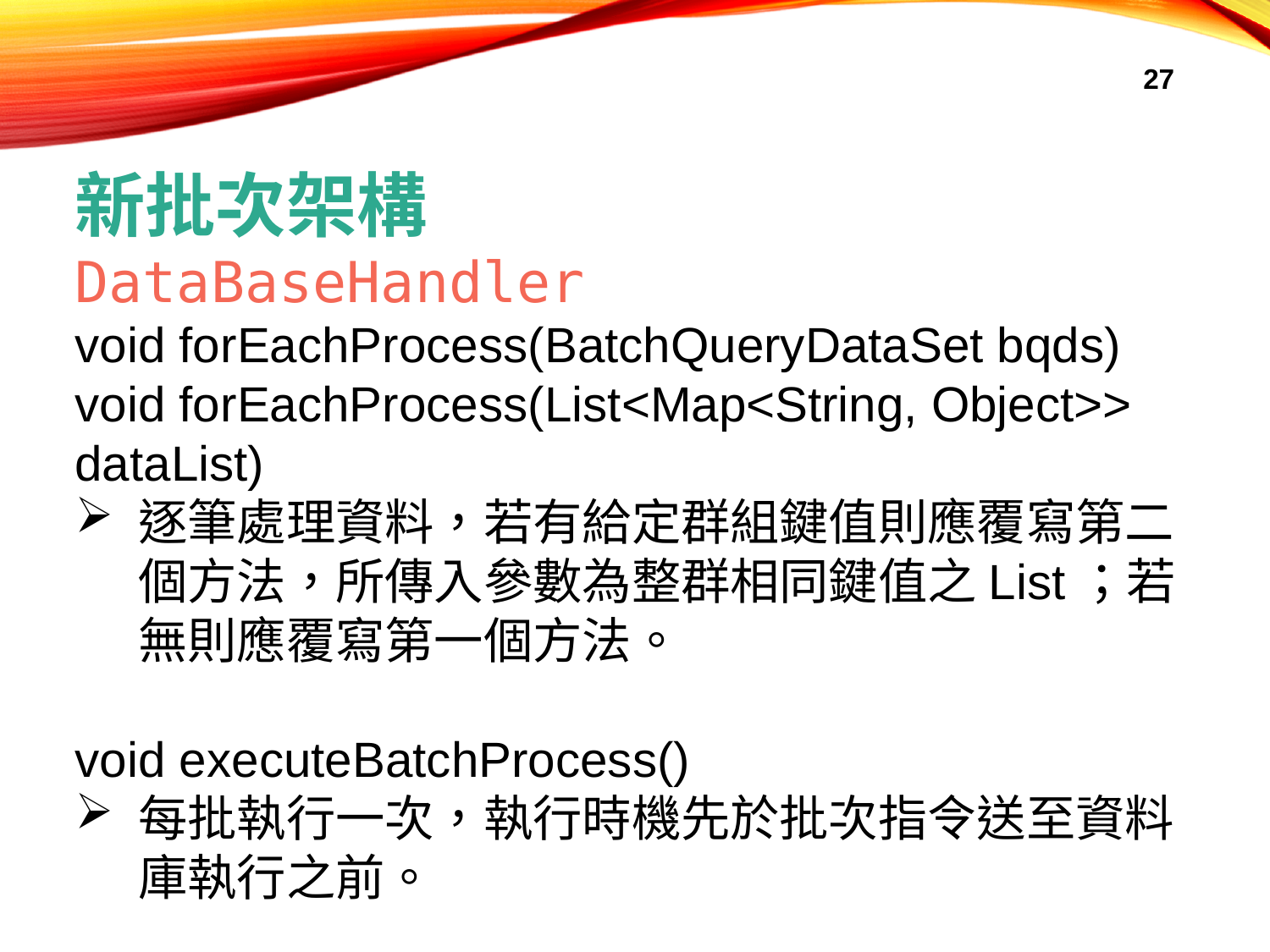

27
新批次架構
DataBaseHandler
void forEachProcess(BatchQueryDataSet bqds)
void forEachProcess(List<Map<String, Object>> dataList)
逐筆處理資料，若有給定群組鍵值則應覆寫第二個方法，所傳入參數為整群相同鍵值之List；若無則應覆寫第一個方法。

void executeBatchProcess()
每批執行一次，執行時機先於批次指令送至資料庫執行之前。